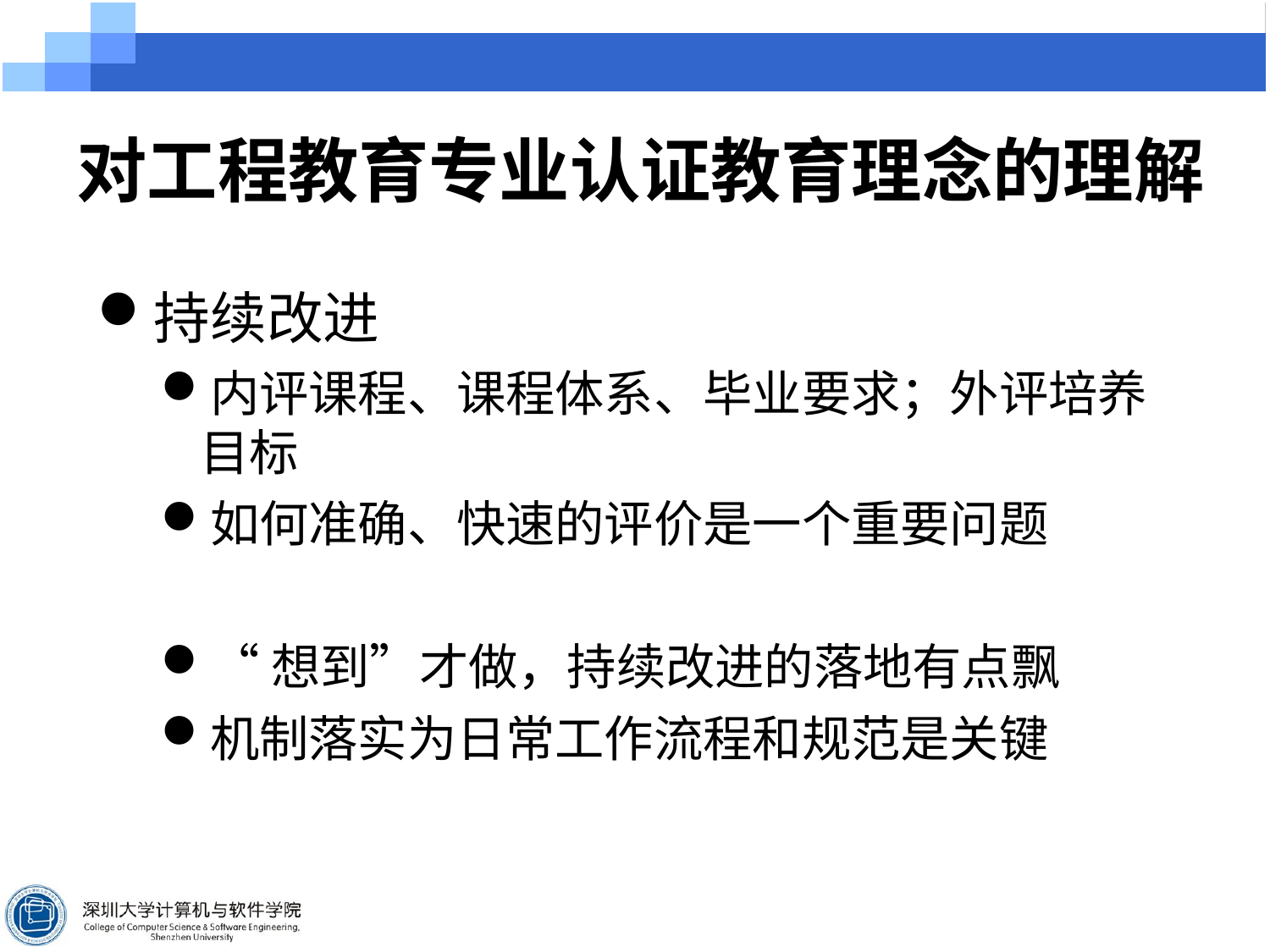

对工程教育专业认证教育理念的理解
持续改进
内评课程、课程体系、毕业要求；外评培养目标
如何准确、快速的评价是一个重要问题

“想到”才做，持续改进的落地有点飘
机制落实为日常工作流程和规范是关键